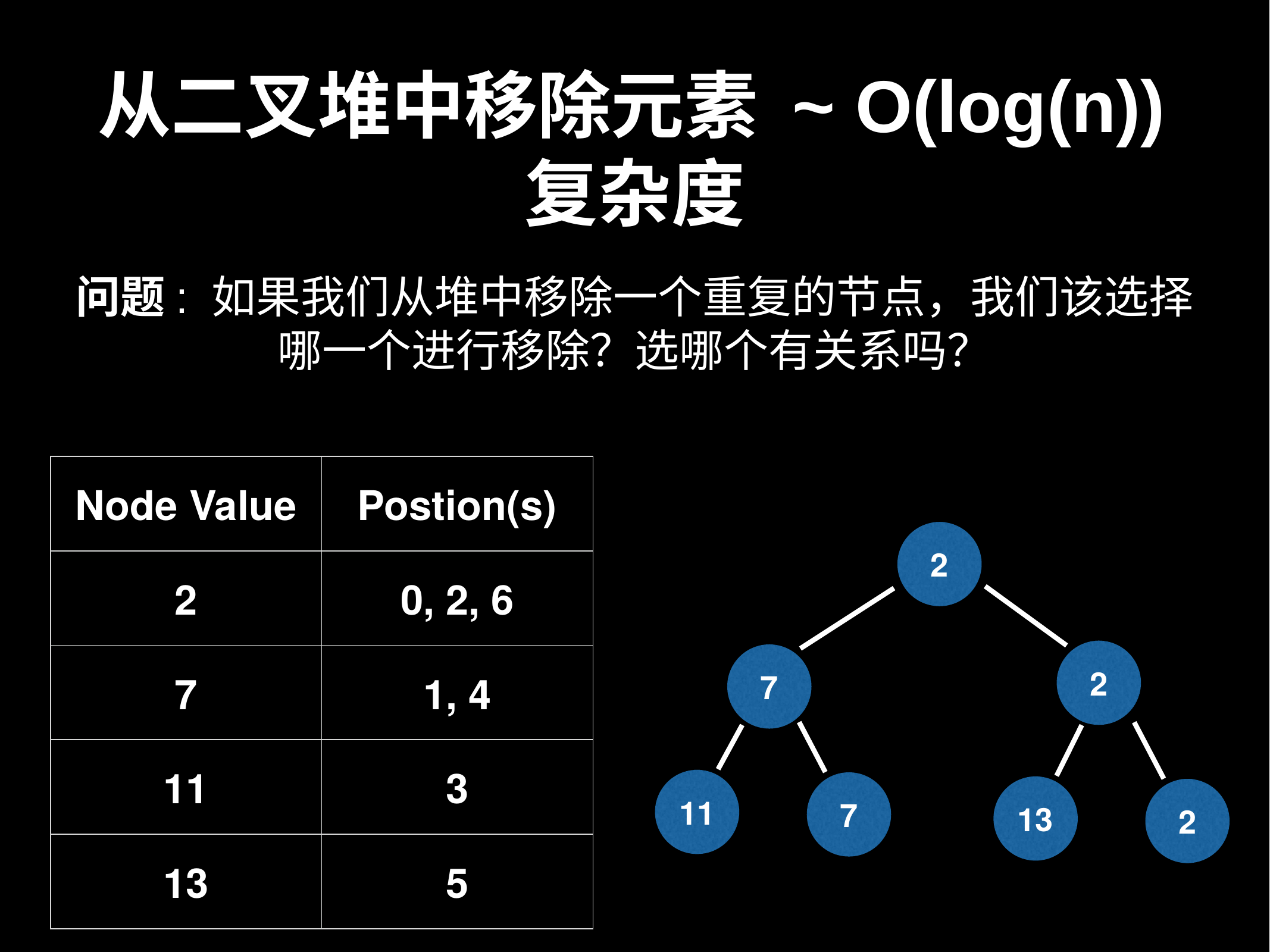

# 从二叉堆中移除元素 ~ O(log(n))复杂度
问题: 如果我们从堆中移除一个重复的节点，我们该选择哪一个进行移除？选哪个有关系吗？
| Node Value | Postion(s) |
| --- | --- |
| 2 | 0, 2, 6 |
| 7 | 1, 4 |
| 11 | 3 |
| 13 | 5 |
2

2
7

11
7
13
2